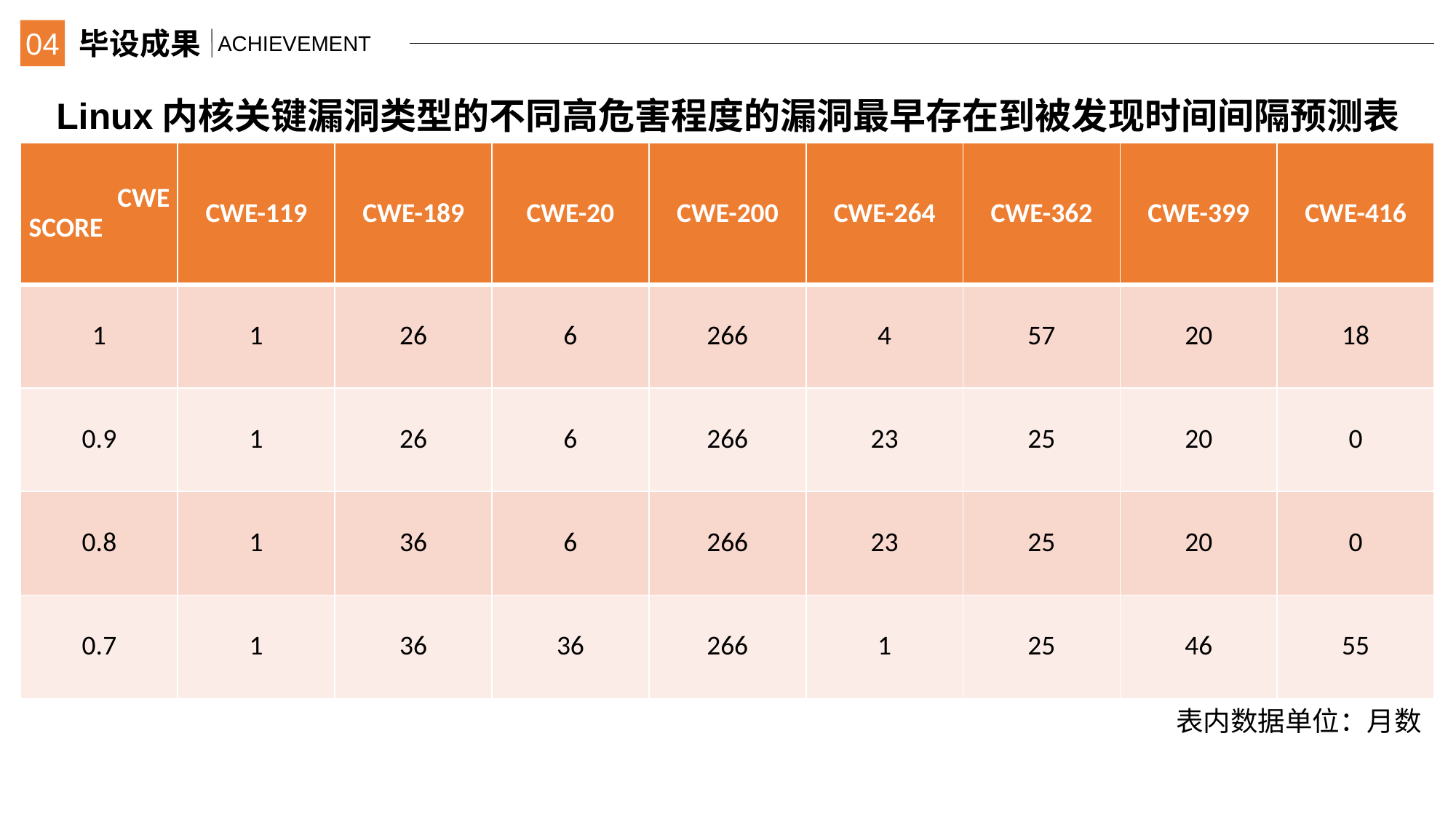

04
毕设成果

ACHIEVEMENT
Linux内核关键漏洞类型的不同高危害程度的漏洞最早存在到被发现时间间隔预测表
| CWE SCORE | CWE-119 | CWE-189 | CWE-20 | CWE-200 | CWE-264 | CWE-362 | CWE-399 | CWE-416 |
| --- | --- | --- | --- | --- | --- | --- | --- | --- |
| 1 | 1 | 26 | 6 | 266 | 4 | 57 | 20 | 18 |
| 0.9 | 1 | 26 | 6 | 266 | 23 | 25 | 20 | 0 |
| 0.8 | 1 | 36 | 6 | 266 | 23 | 25 | 20 | 0 |
| 0.7 | 1 | 36 | 36 | 266 | 1 | 25 | 46 | 55 |
表内数据单位：月数